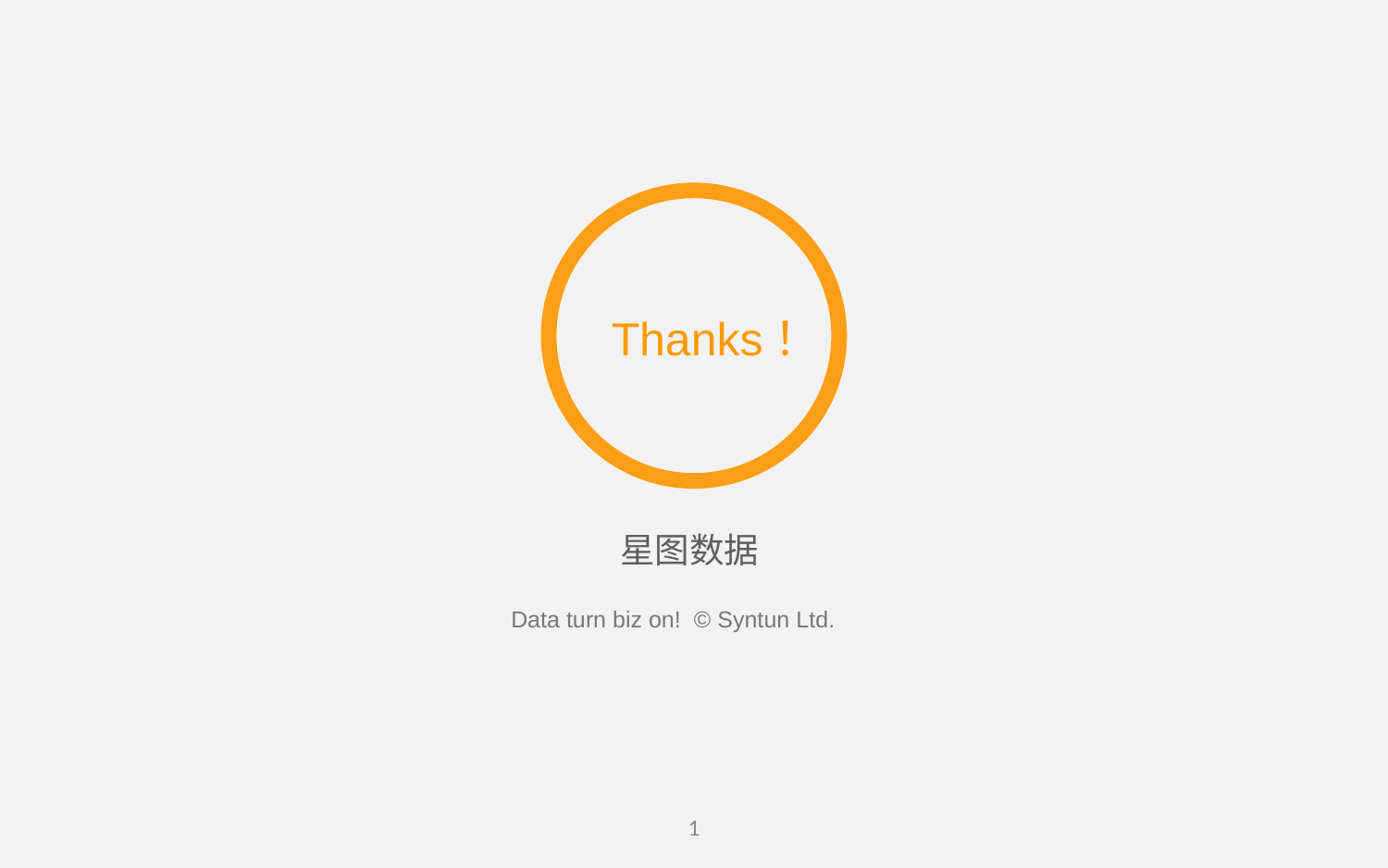

Thanks！
星图数据
Data turn biz on!  © Syntun Ltd.
1